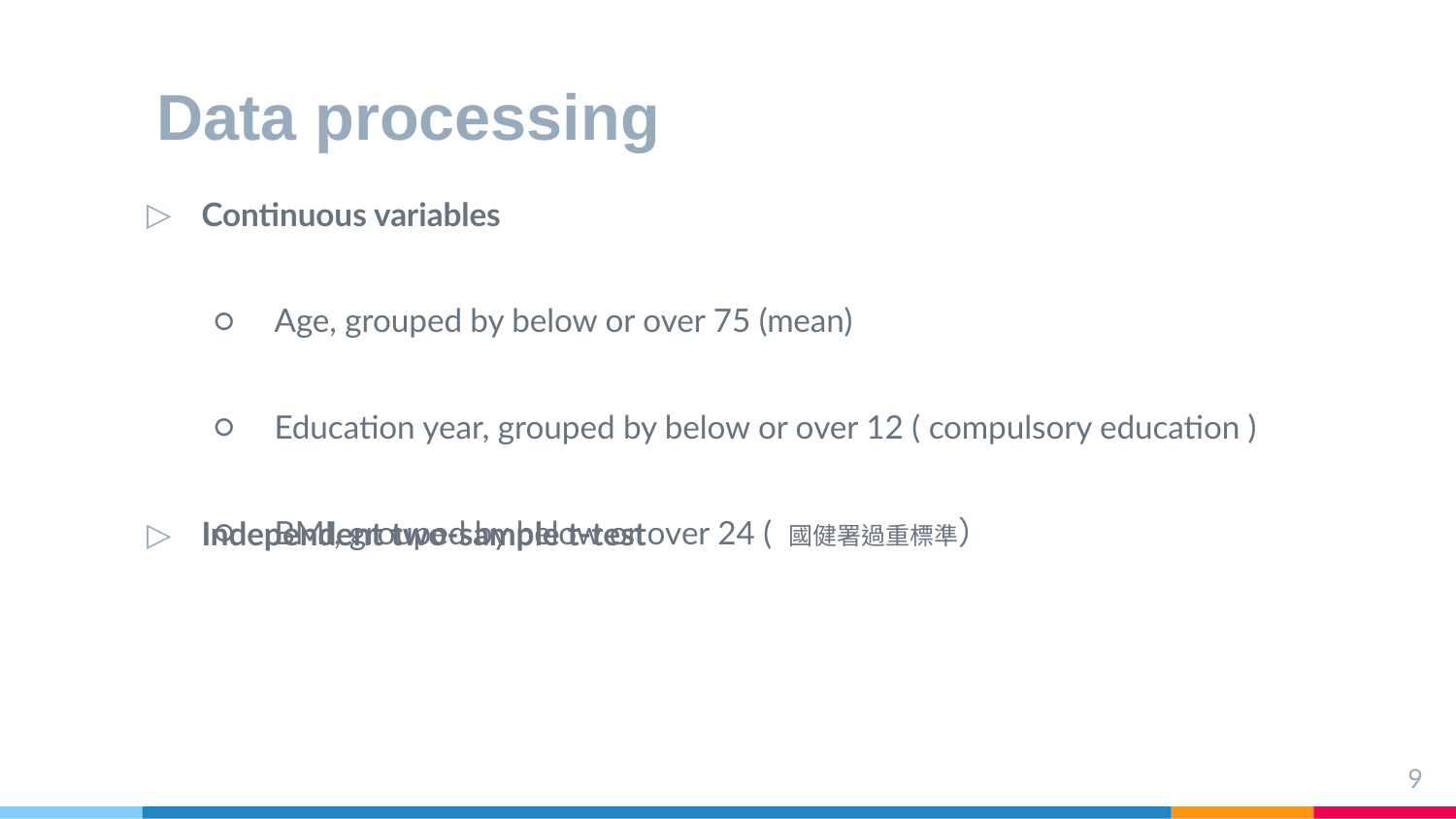

# Data processing
Continuous variables

Age, grouped by below or over 75 (mean)

Education year, grouped by below or over 12 ( compulsory education )

BMI, grouped by below or over 24 ( 國健署過重標準）
Independent two-sample t-test
9